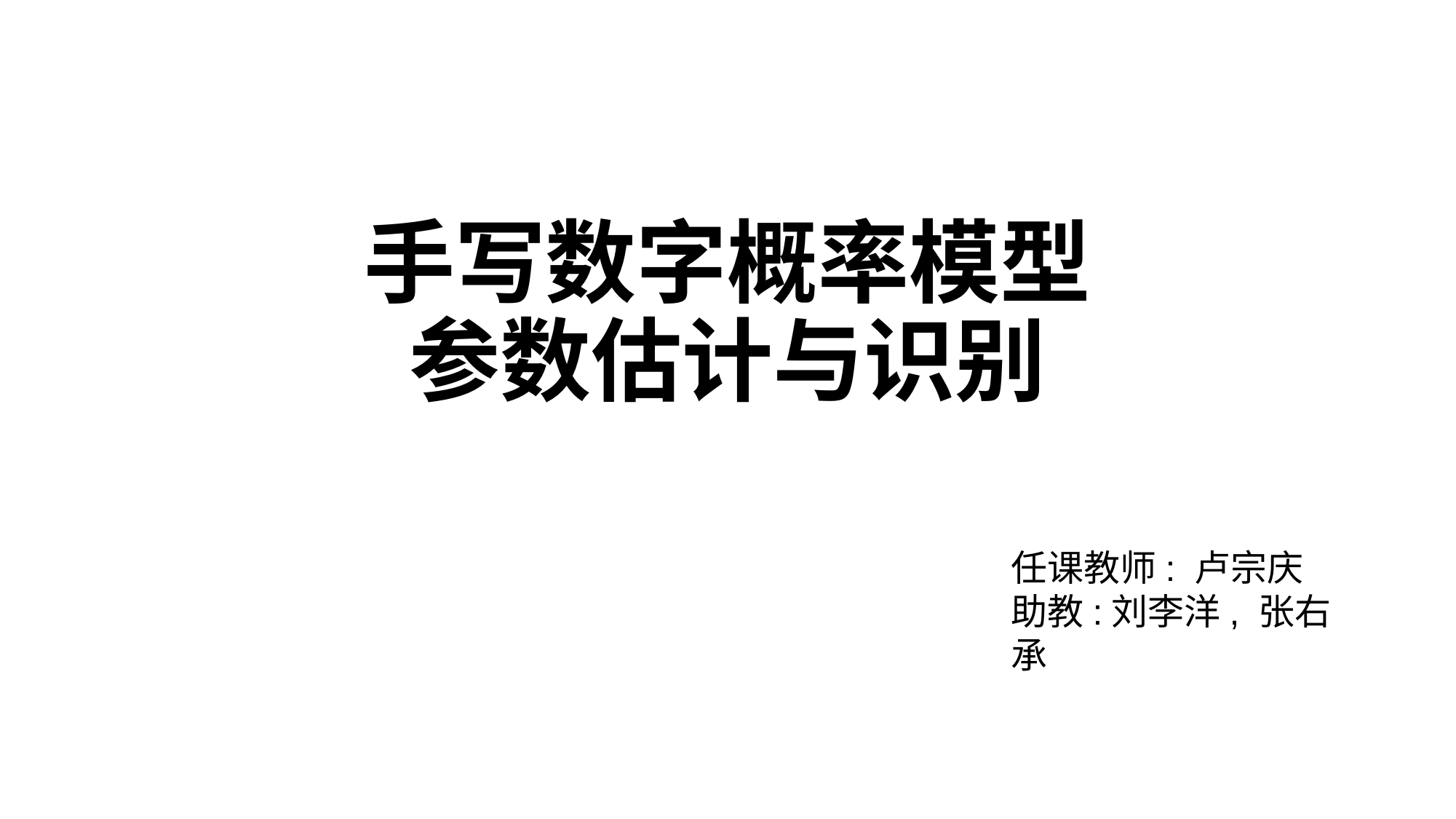

# 手写数字概率模型 参数估计与识别
任课教师: 卢宗庆
助教:刘李洋, 张右承

1